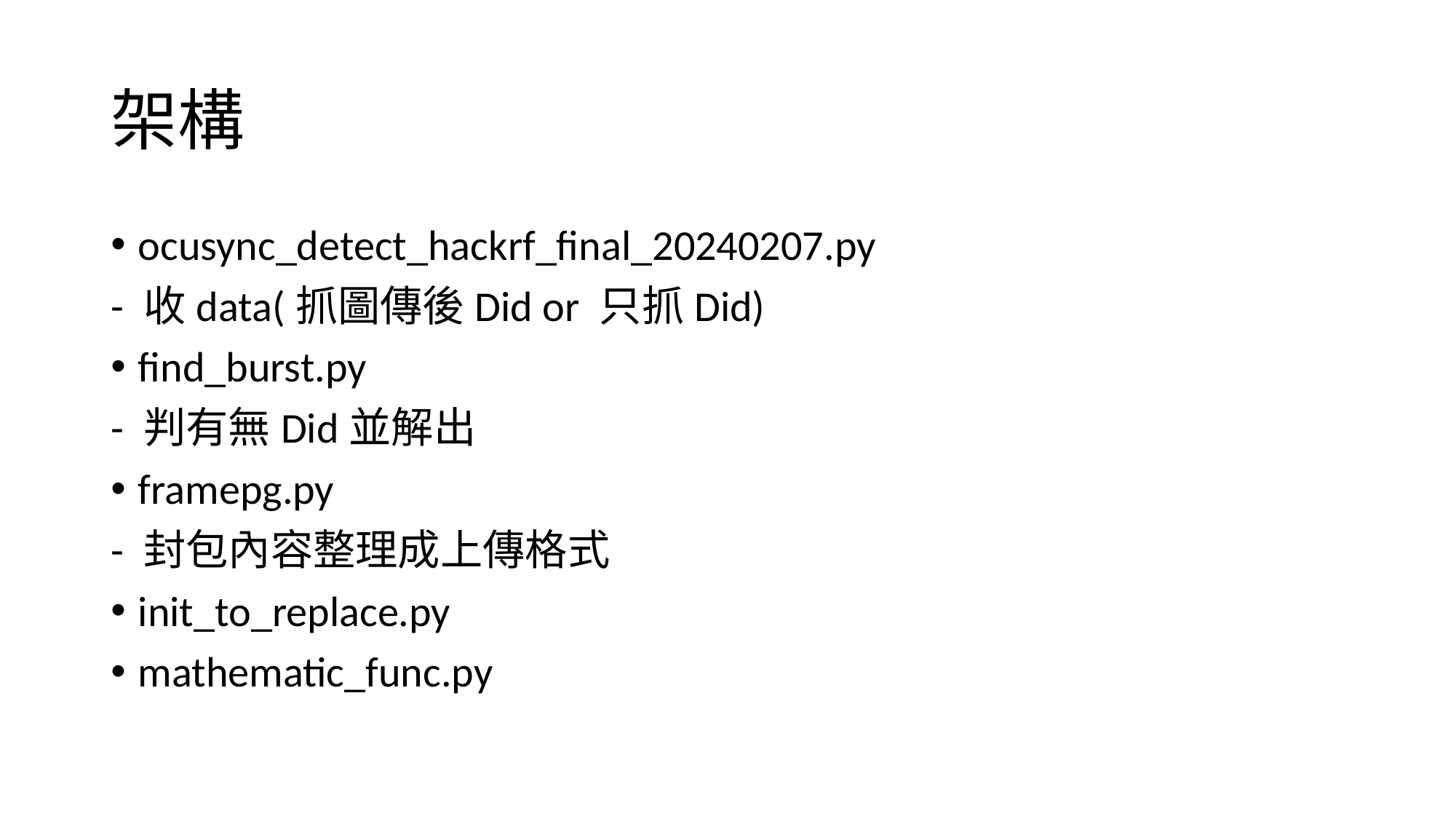

# 架構
ocusync_detect_hackrf_final_20240207.py
- 收data(抓圖傳後Did or 只抓Did)
find_burst.py
- 判有無Did並解出
framepg.py
- 封包內容整理成上傳格式
init_to_replace.py
mathematic_func.py